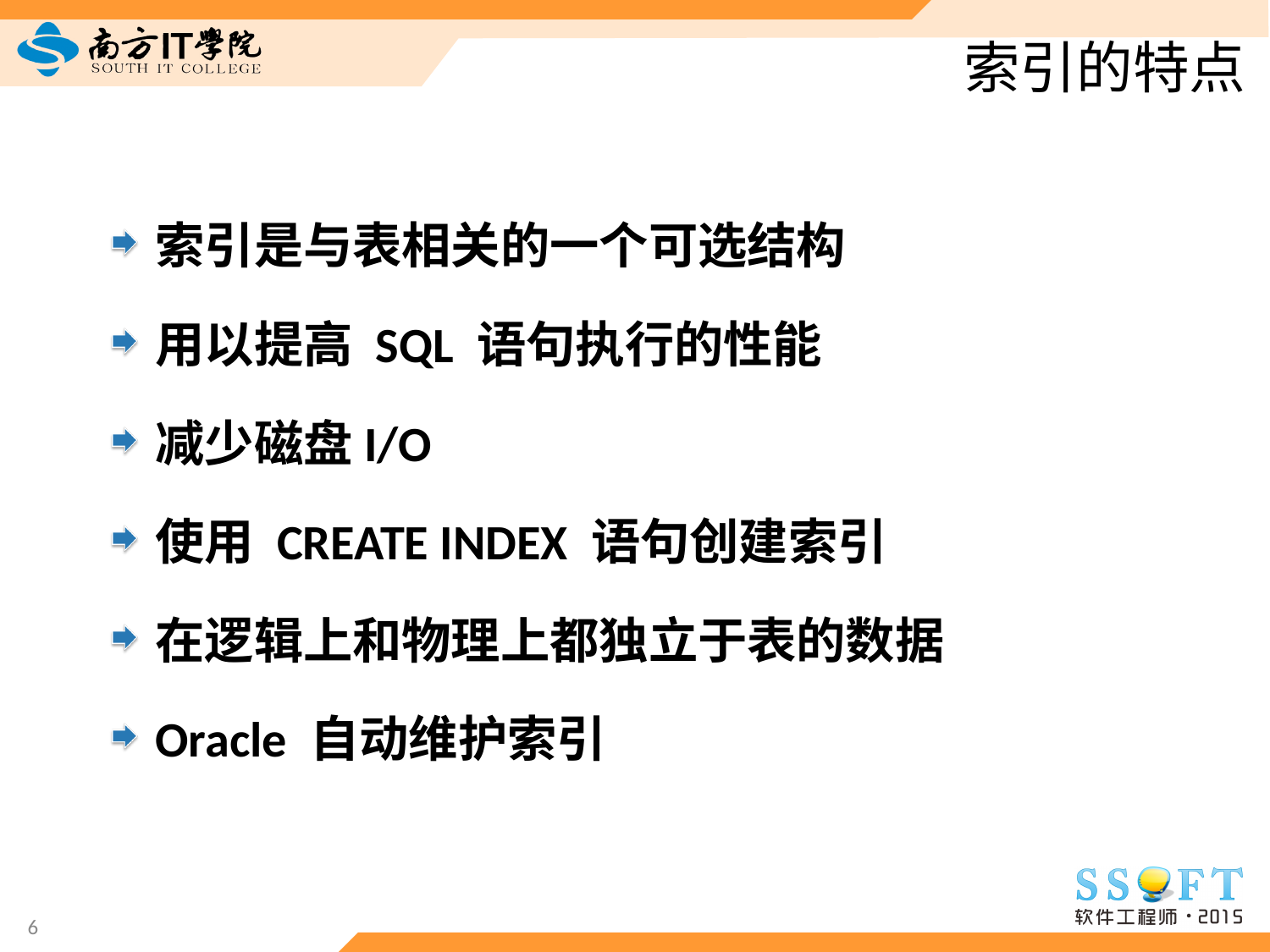

# 索引的特点
索引是与表相关的一个可选结构
用以提高 SQL 语句执行的性能
减少磁盘I/O
使用 CREATE INDEX 语句创建索引
在逻辑上和物理上都独立于表的数据
Oracle 自动维护索引

6